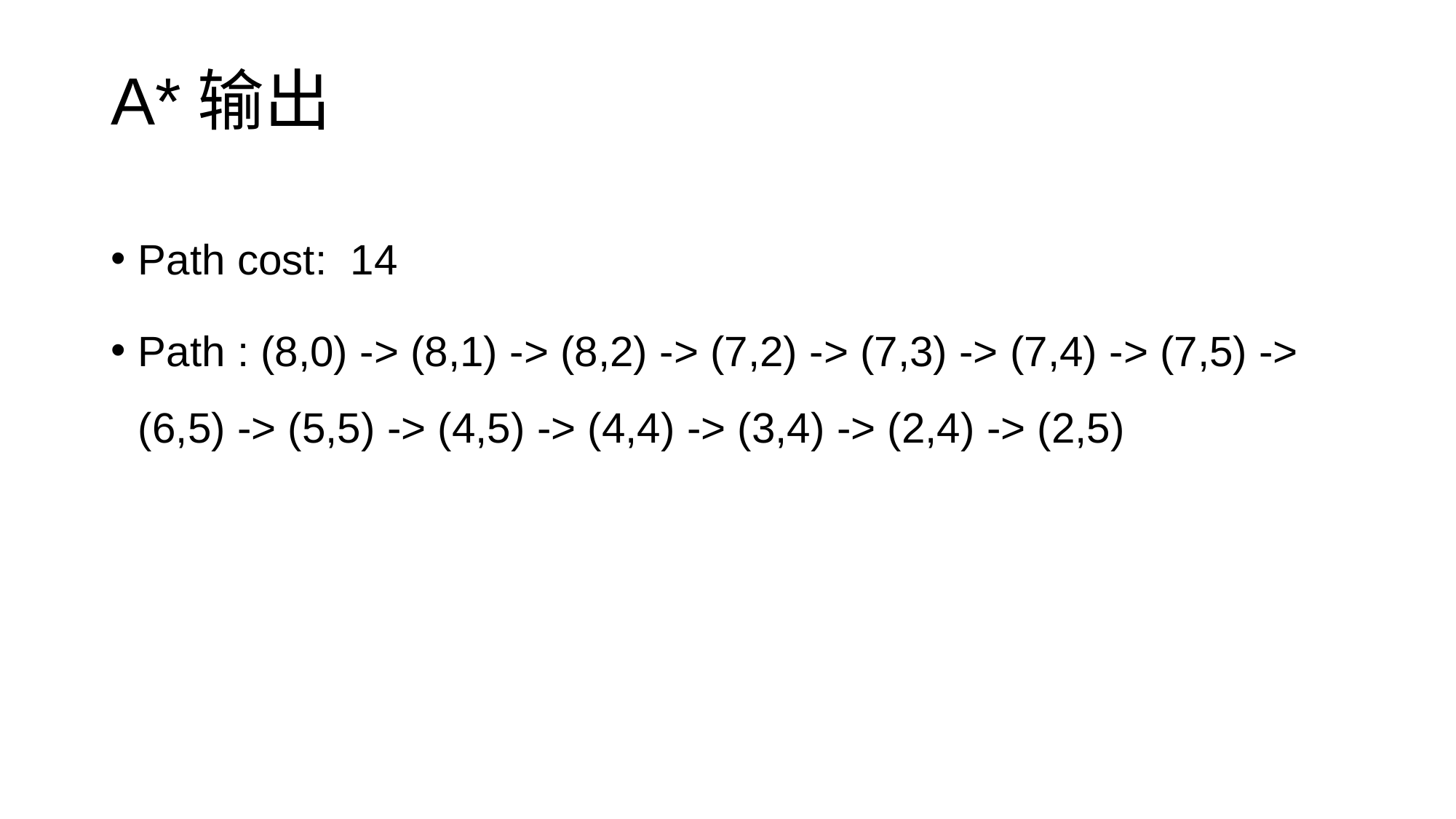

# A*输出
Path cost:  14
Path : (8,0) -> (8,1) -> (8,2) -> (7,2) -> (7,3) -> (7,4) -> (7,5) -> (6,5) -> (5,5) -> (4,5) -> (4,4) -> (3,4) -> (2,4) -> (2,5)